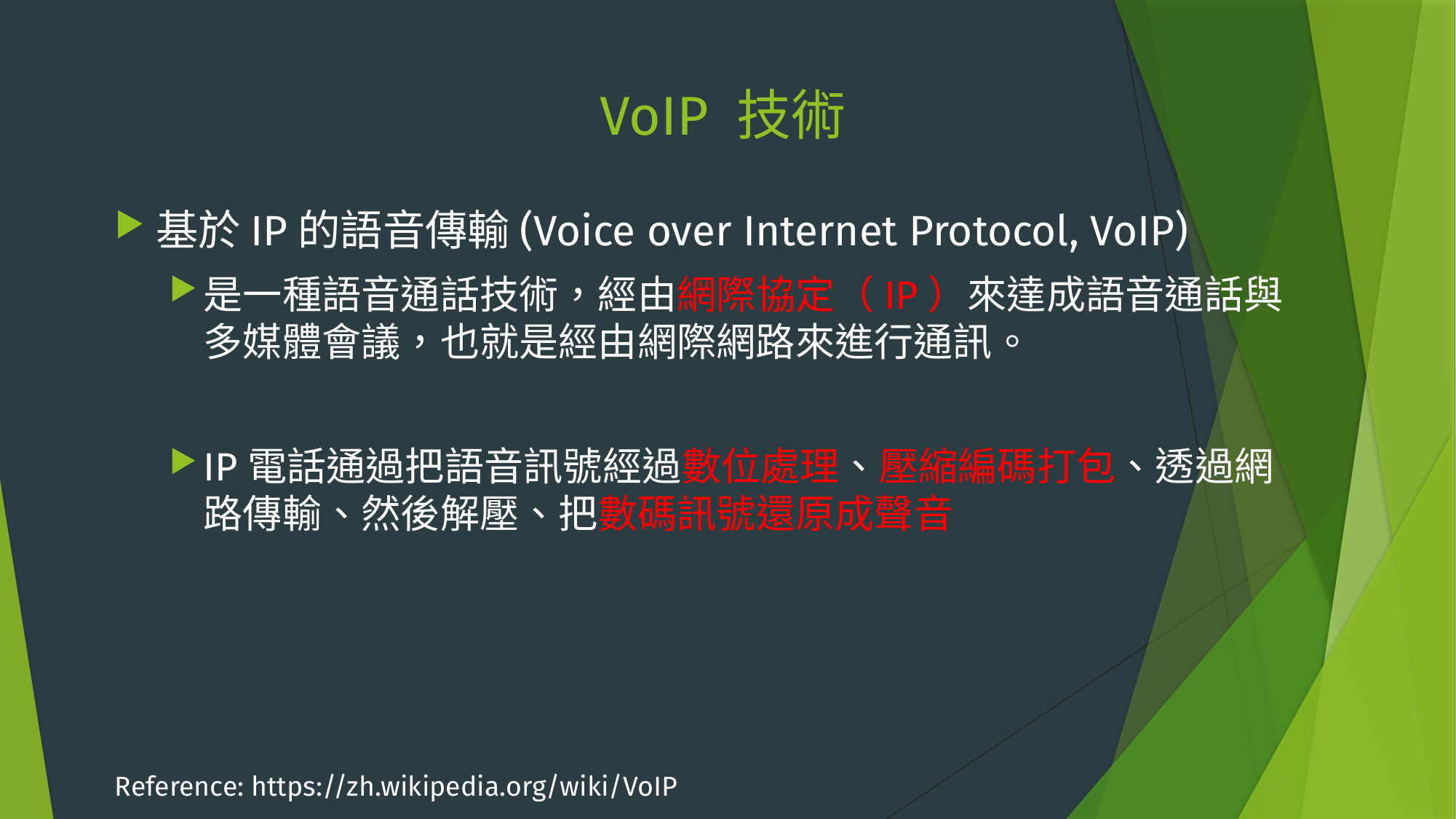

# VoIP 技術

基於IP的語音傳輸(Voice over Internet Protocol, VoIP)
是一種語音通話技術，經由網際協定（IP）來達成語音通話與多媒體會議，也就是經由網際網路來進行通訊。

IP電話通過把語音訊號經過數位處理、壓縮編碼打包、透過網路傳輸、然後解壓、把數碼訊號還原成聲音

Reference: https://zh.wikipedia.org/wiki/VoIP